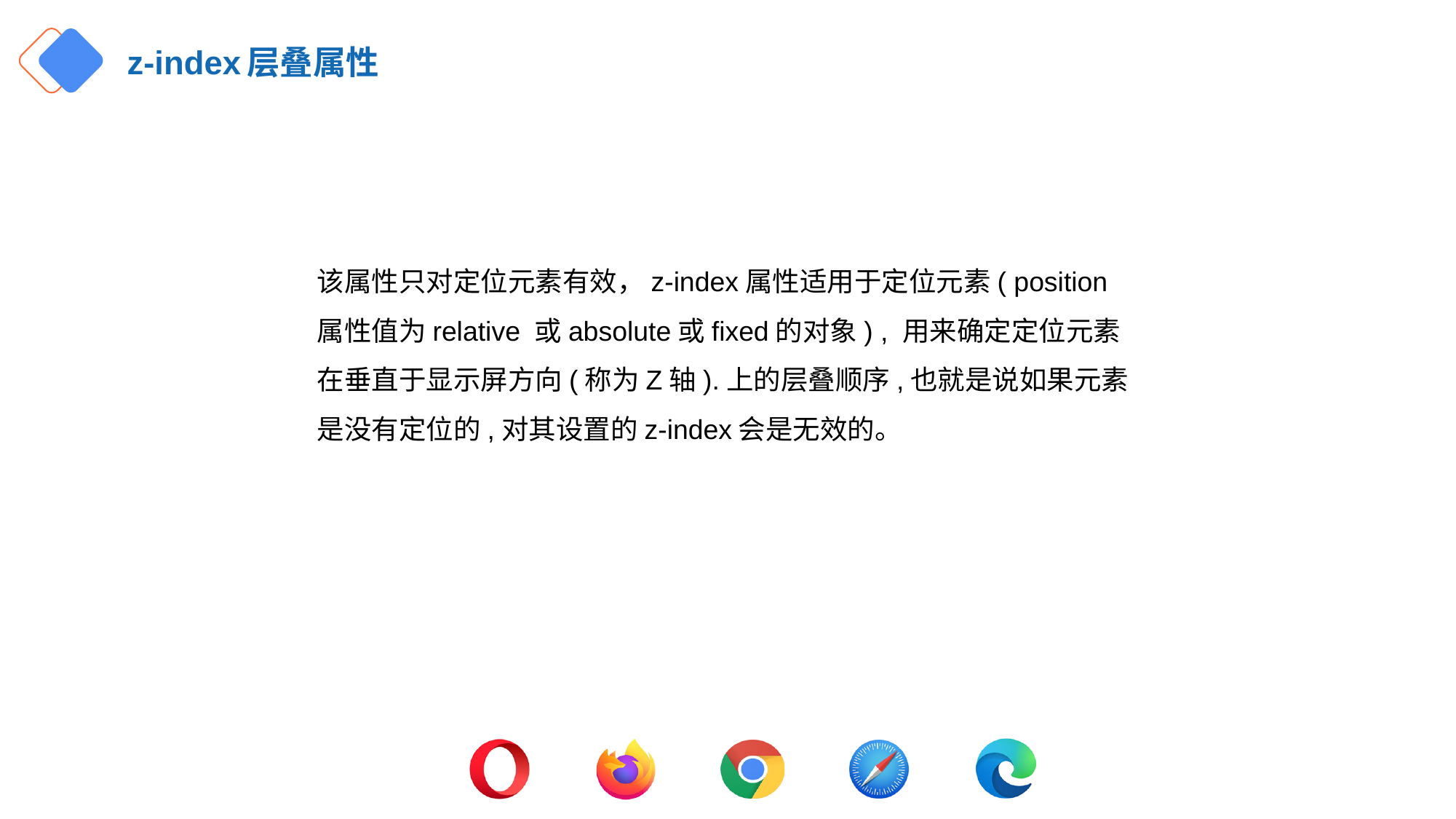

# z-index层叠属性
该属性只对定位元素有效，z-index属性适用于定位元素( position属性值为relative 或absolute或fixed的对象) , 用来确定定位元素在垂直于显示屏方向(称为Z轴).上的层叠顺序,也就是说如果元素是没有定位的,对其设置的z-index会是无效的。